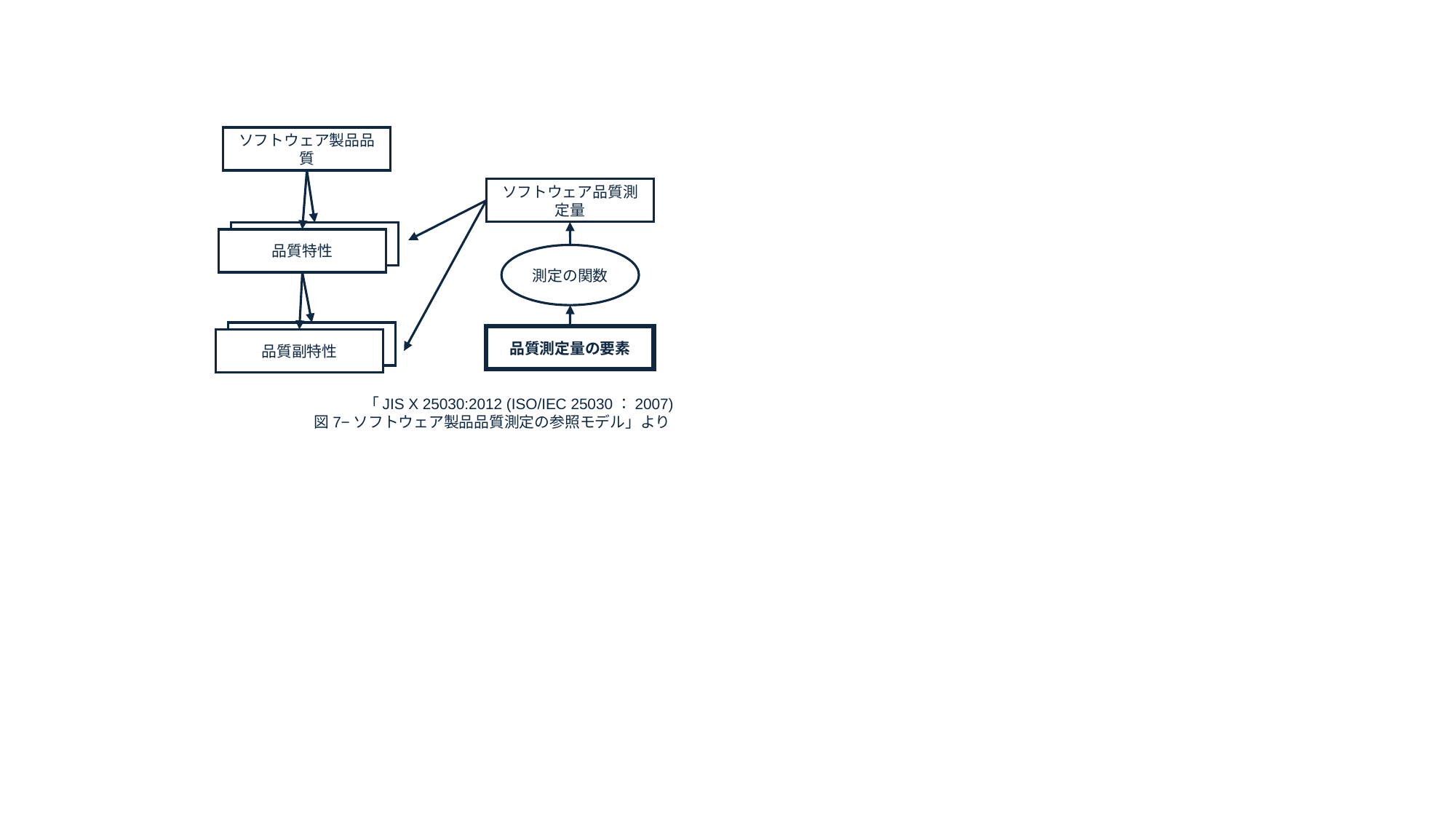

ソフトウェア製品品質
ソフトウェア品質測定量
品質特性
品質特性
測定の関数
品質副特性
品質測定量の要素
品質副特性
「JIS X 25030:2012 (ISO/IEC 25030：2007)
　図7−ソフトウェア製品品質測定の参照モデル」より